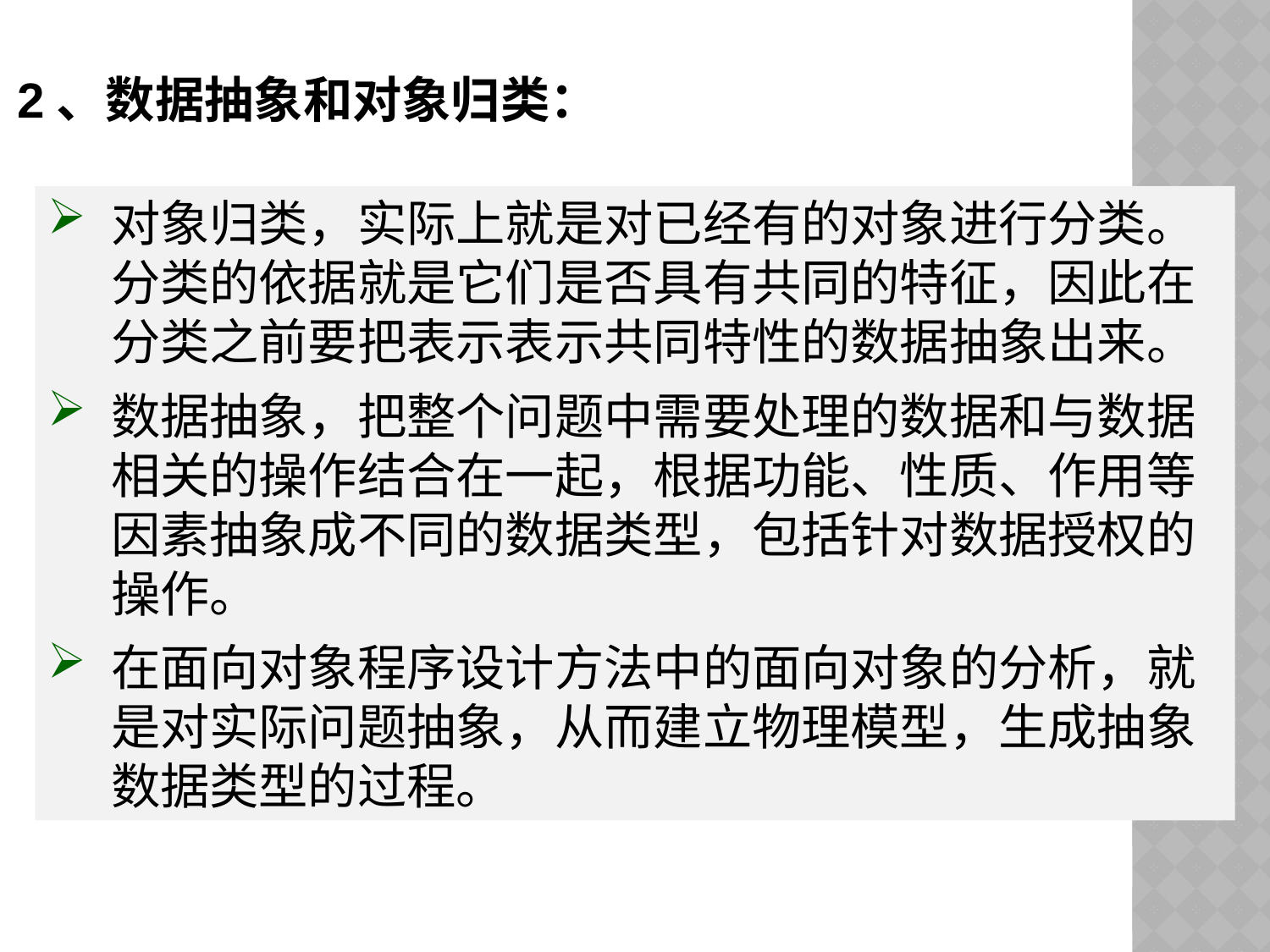

2、数据抽象和对象归类：
对象归类，实际上就是对已经有的对象进行分类。分类的依据就是它们是否具有共同的特征，因此在分类之前要把表示表示共同特性的数据抽象出来。
数据抽象，把整个问题中需要处理的数据和与数据相关的操作结合在一起，根据功能、性质、作用等因素抽象成不同的数据类型，包括针对数据授权的操作。
在面向对象程序设计方法中的面向对象的分析，就是对实际问题抽象，从而建立物理模型，生成抽象数据类型的过程。